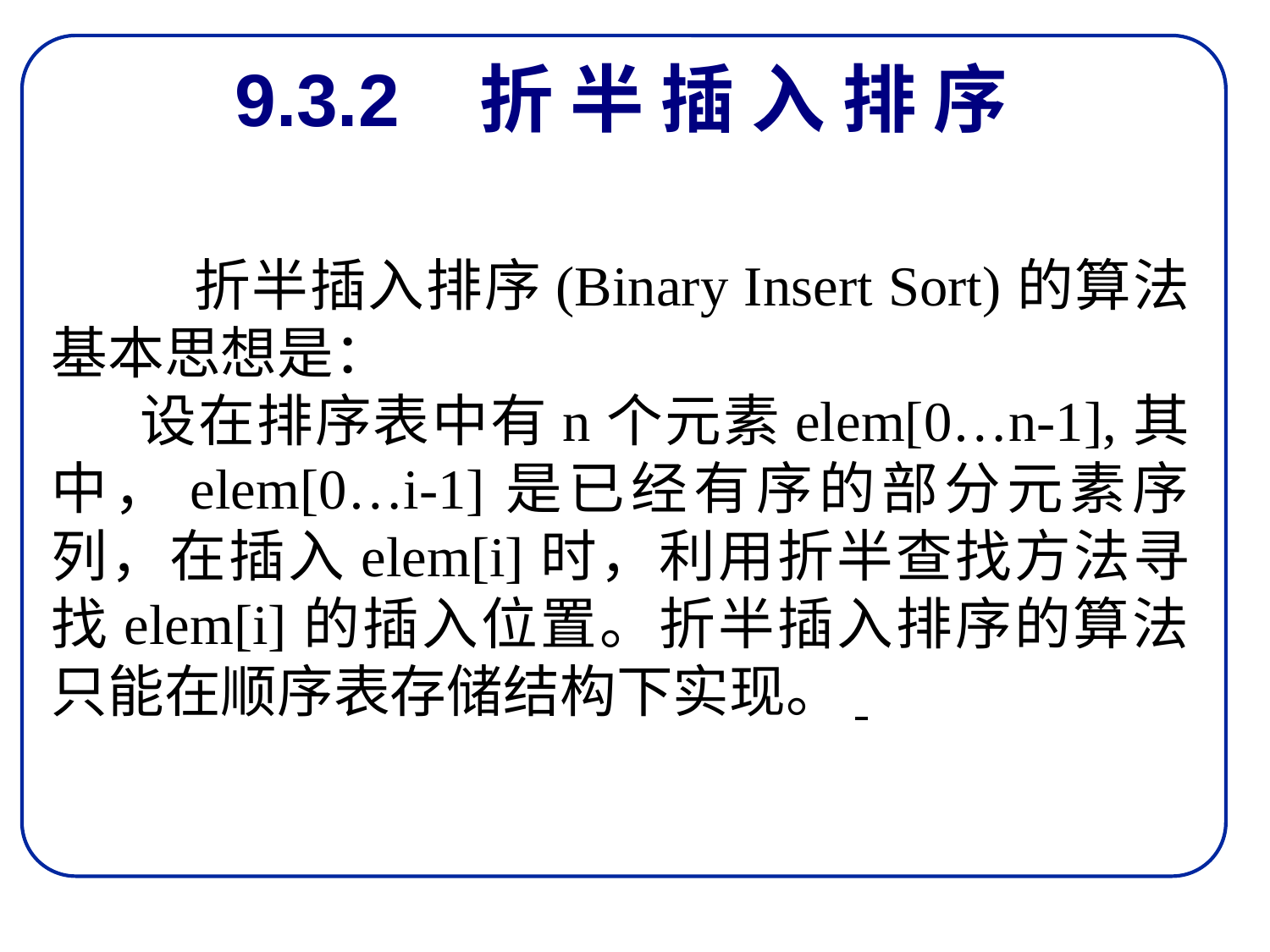

# 9.3.2   折 半 插 入 排 序
         折半插入排序(Binary Insert Sort)的算法基本思想是：
     设在排序表中有n个元素elem[0…n-1],其中，elem[0…i-1]是已经有序的部分元素序列，在插入elem[i]时，利用折半查找方法寻找elem[i]的插入位置。折半插入排序的算法只能在顺序表存储结构下实现。